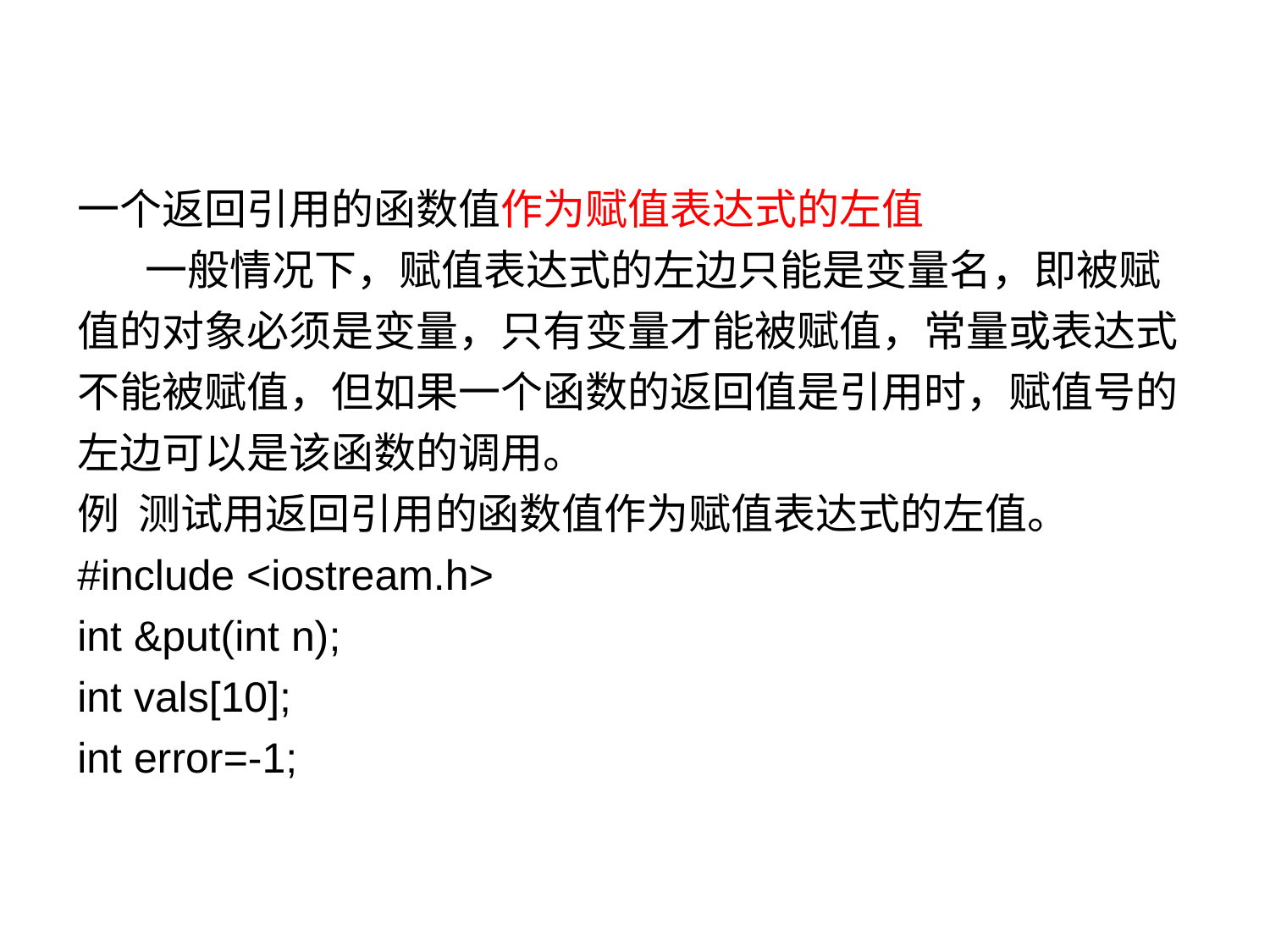

一个返回引用的函数值作为赋值表达式的左值
      一般情况下，赋值表达式的左边只能是变量名，即被赋值的对象必须是变量，只有变量才能被赋值，常量或表达式不能被赋值，但如果一个函数的返回值是引用时，赋值号的左边可以是该函数的调用。
例  测试用返回引用的函数值作为赋值表达式的左值。
#include <iostream.h>
int &put(int n);
int vals[10];
int error=-1;